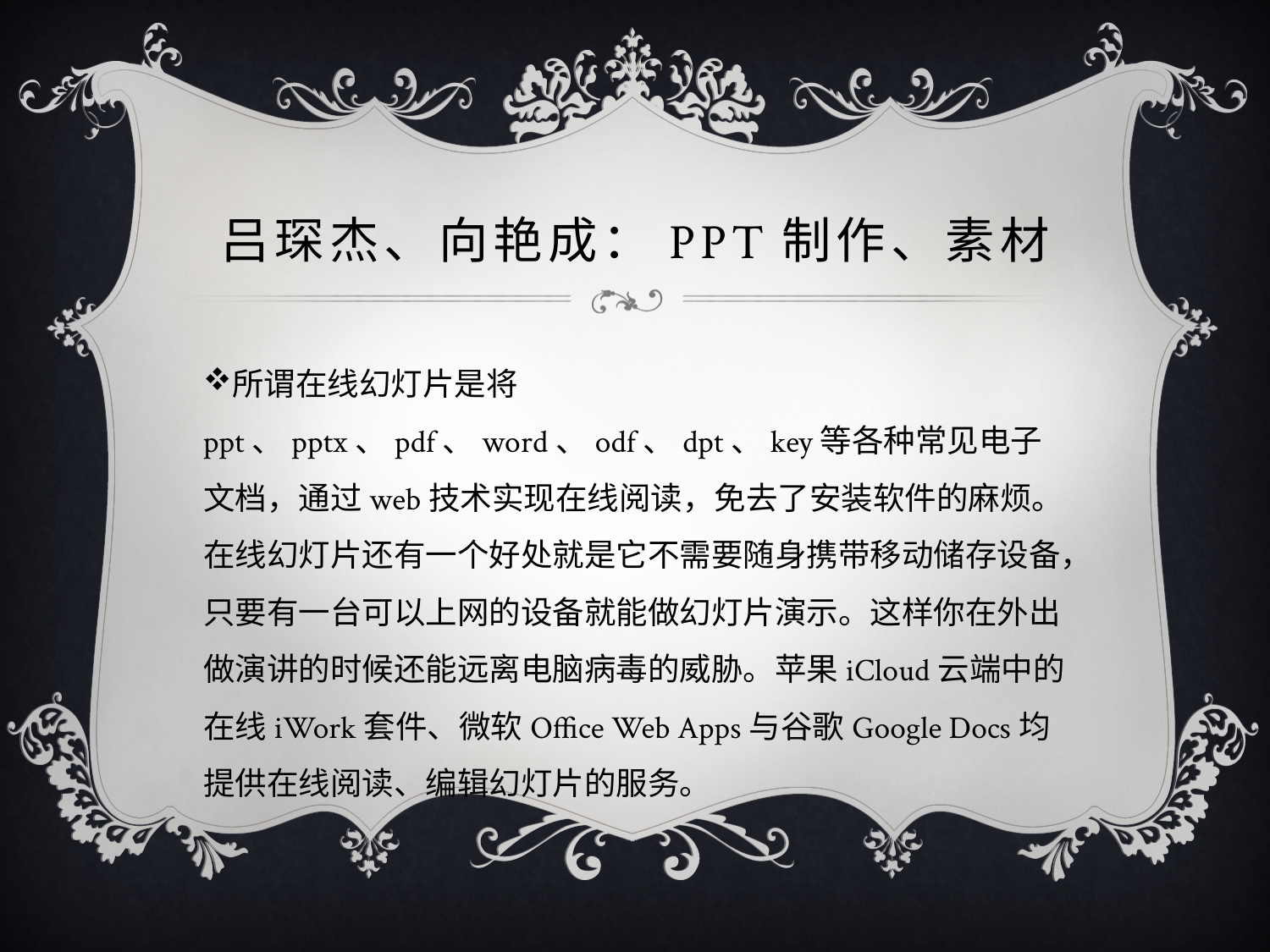

# 吕琛杰、向艳成：ppt制作、素材
所谓在线幻灯片是将ppt、pptx、pdf、word、odf、dpt、key等各种常见电子文档，通过web技术实现在线阅读，免去了安装软件的麻烦。在线幻灯片还有一个好处就是它不需要随身携带移动储存设备，只要有一台可以上网的设备就能做幻灯片演示。这样你在外出做演讲的时候还能远离电脑病毒的威胁。苹果iCloud云端中的在线iWork套件、微软Office Web Apps与谷歌Google Docs均提供在线阅读、编辑幻灯片的服务。